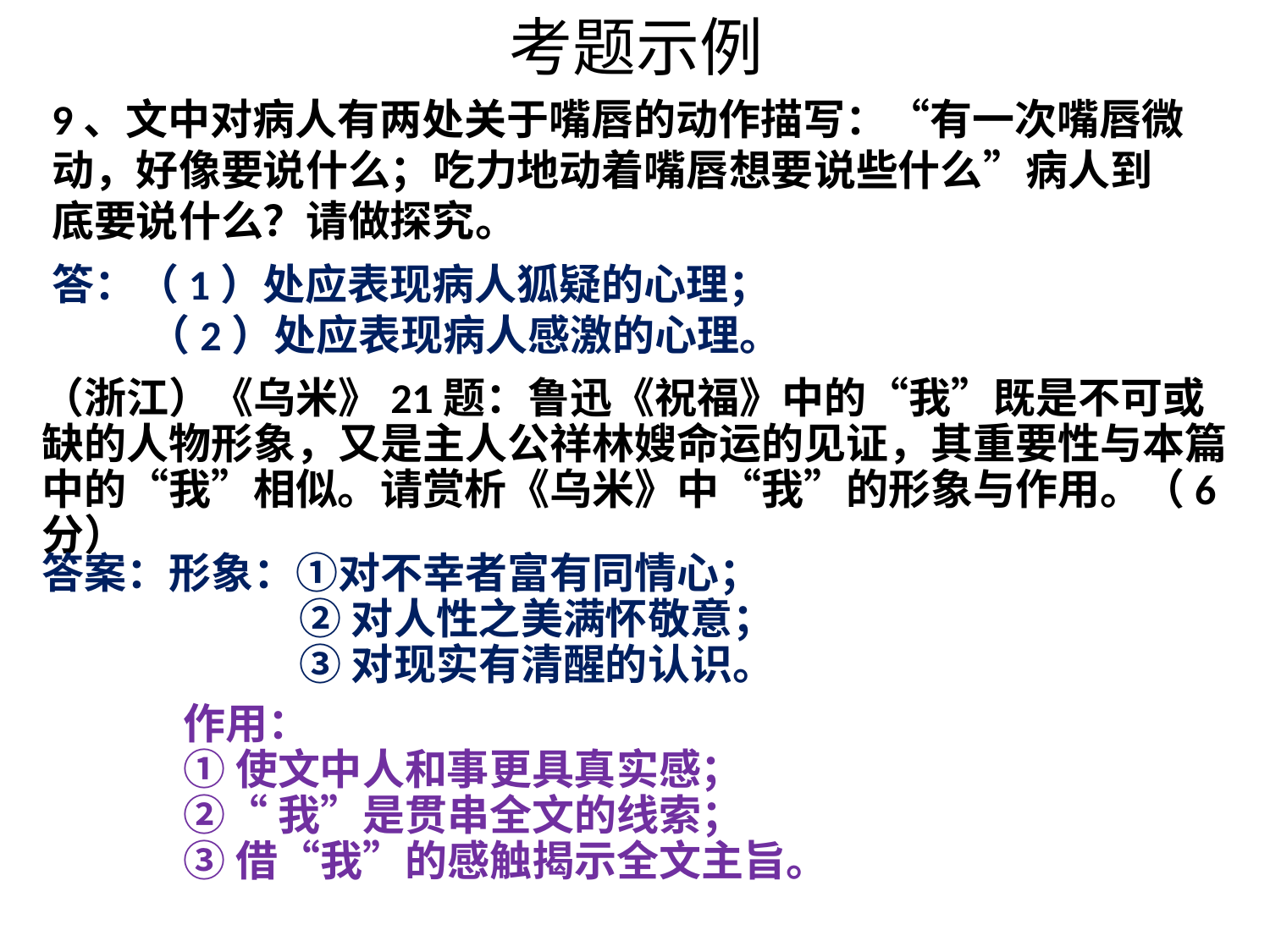

# 考题示例
9、文中对病人有两处关于嘴唇的动作描写：“有一次嘴唇微动，好像要说什么；吃力地动着嘴唇想要说些什么”病人到底要说什么？请做探究。
答：（1）处应表现病人狐疑的心理；
         （2）处应表现病人感激的心理。
（浙江）《乌米》21题：鲁迅《祝福》中的“我”既是不可或缺的人物形象，又是主人公祥林嫂命运的见证，其重要性与本篇中的“我”相似。请赏析《乌米》中“我”的形象与作用。（6分）
答案：形象：①对不幸者富有同情心；
                           ②对人性之美满怀敬意；
                           ③对现实有清醒的认识。
作用：
①使文中人和事更具真实感；
②“我”是贯串全文的线索；
③借“我”的感触揭示全文主旨。